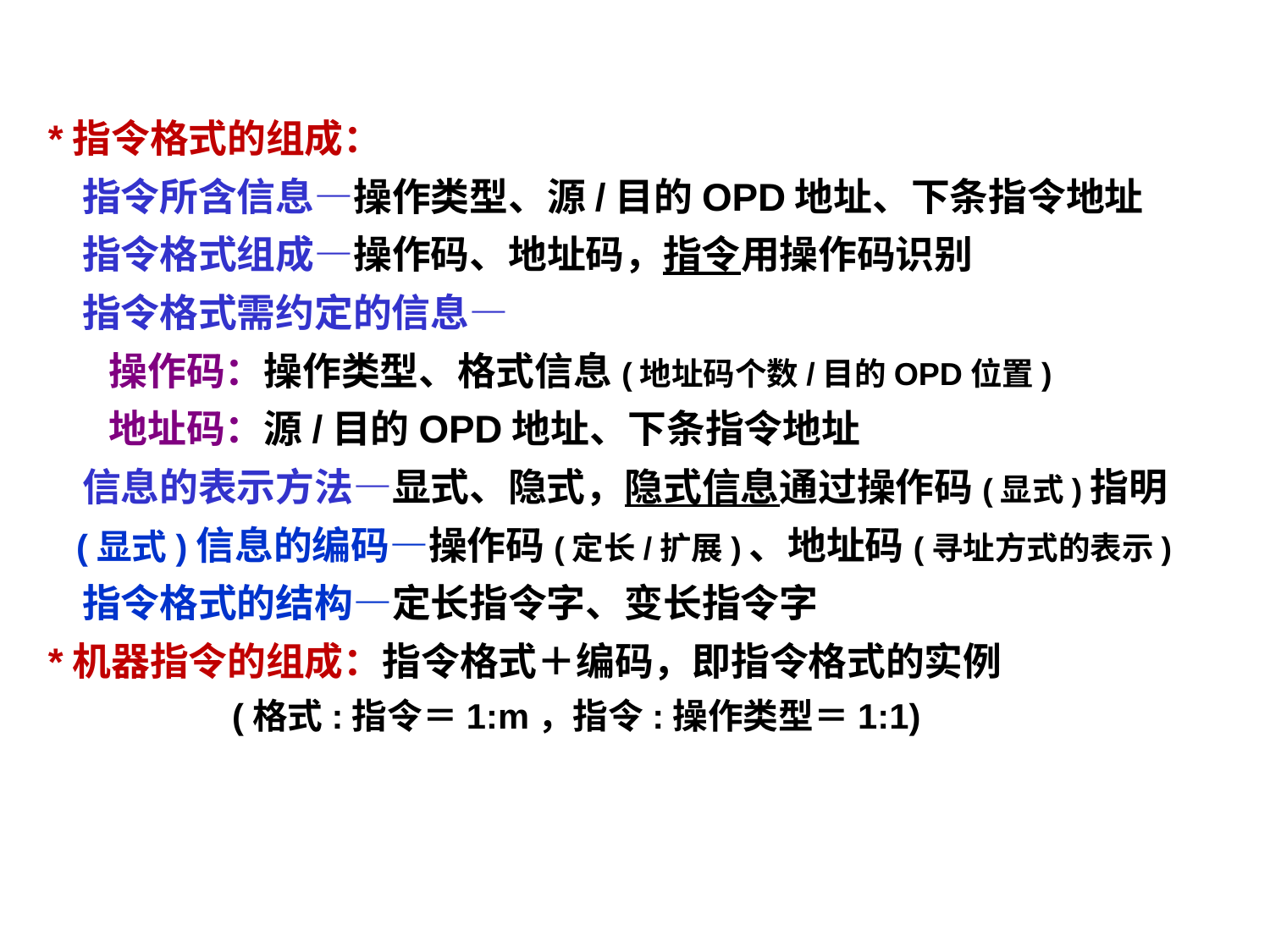

*指令格式的组成：
    指令所含信息—操作类型、源/目的OPD地址、下条指令地址
    指令格式组成—操作码、地址码，指令用操作码识别
    指令格式需约定的信息—
       操作码：操作类型、格式信息(地址码个数/目的OPD位置)
       地址码：源/目的OPD地址、下条指令地址
    信息的表示方法—显式、隐式，隐式信息通过操作码(显式)指明
    (显式)信息的编码—操作码(定长/扩展)、地址码(寻址方式的表示)
    指令格式的结构—定长指令字、变长指令字
 *机器指令的组成：指令格式＋编码，即指令格式的实例
                    (格式:指令＝1:m，指令:操作类型＝1:1)